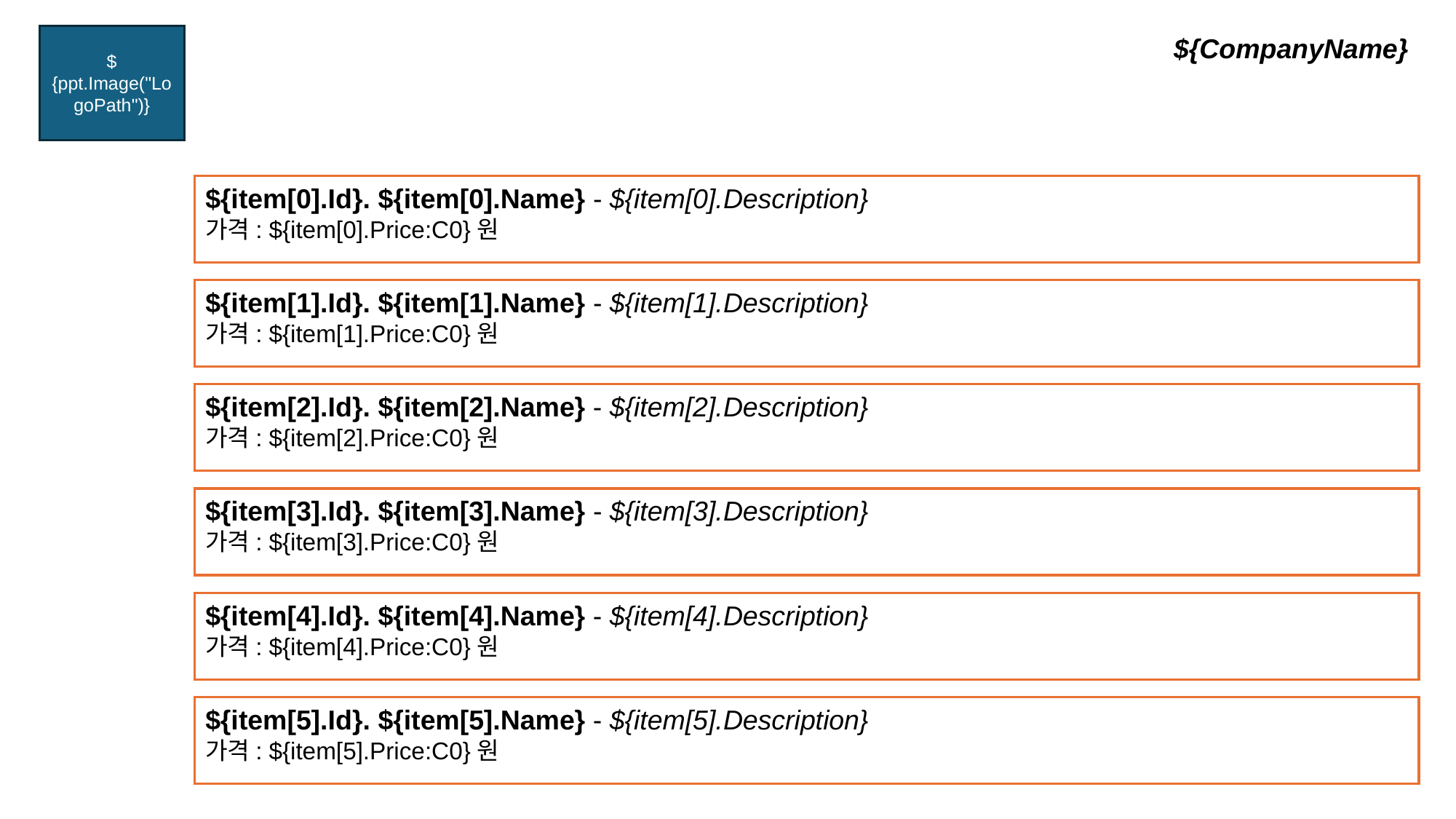

${ppt.Image("LogoPath")}
${CompanyName}
${item[0].Id}. ${item[0].Name} - ${item[0].Description}
가격: ${item[0].Price:C0}원
${item[1].Id}. ${item[1].Name} - ${item[1].Description}
가격: ${item[1].Price:C0}원
${item[2].Id}. ${item[2].Name} - ${item[2].Description}
가격: ${item[2].Price:C0}원
${item[3].Id}. ${item[3].Name} - ${item[3].Description}
가격: ${item[3].Price:C0}원
${item[4].Id}. ${item[4].Name} - ${item[4].Description}
가격: ${item[4].Price:C0}원
${item[5].Id}. ${item[5].Name} - ${item[5].Description}
가격: ${item[5].Price:C0}원